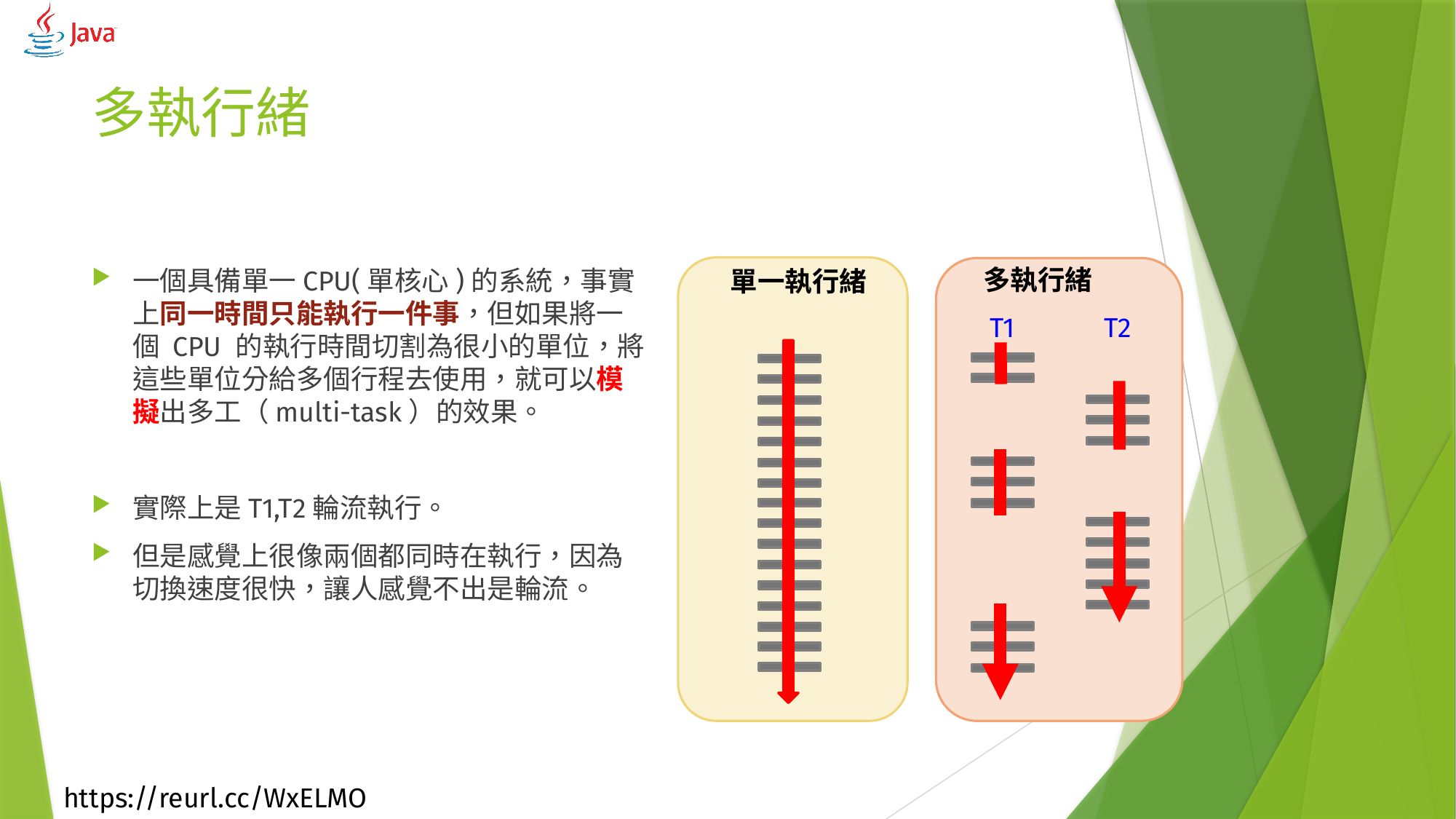

# 多執行緒

多執行緒
一個具備單一CPU(單核心)的系統，事實上同一時間只能執行一件事，但如果將一個 CPU 的執行時間切割為很小的單位，將這些單位分給多個行程去使用，就可以模擬出多工（multi-task）的效果。

實際上是T1,T2輪流執行。
但是感覺上很像兩個都同時在執行，因為切換速度很快，讓人感覺不出是輪流。

單一執行緒
T2
T1